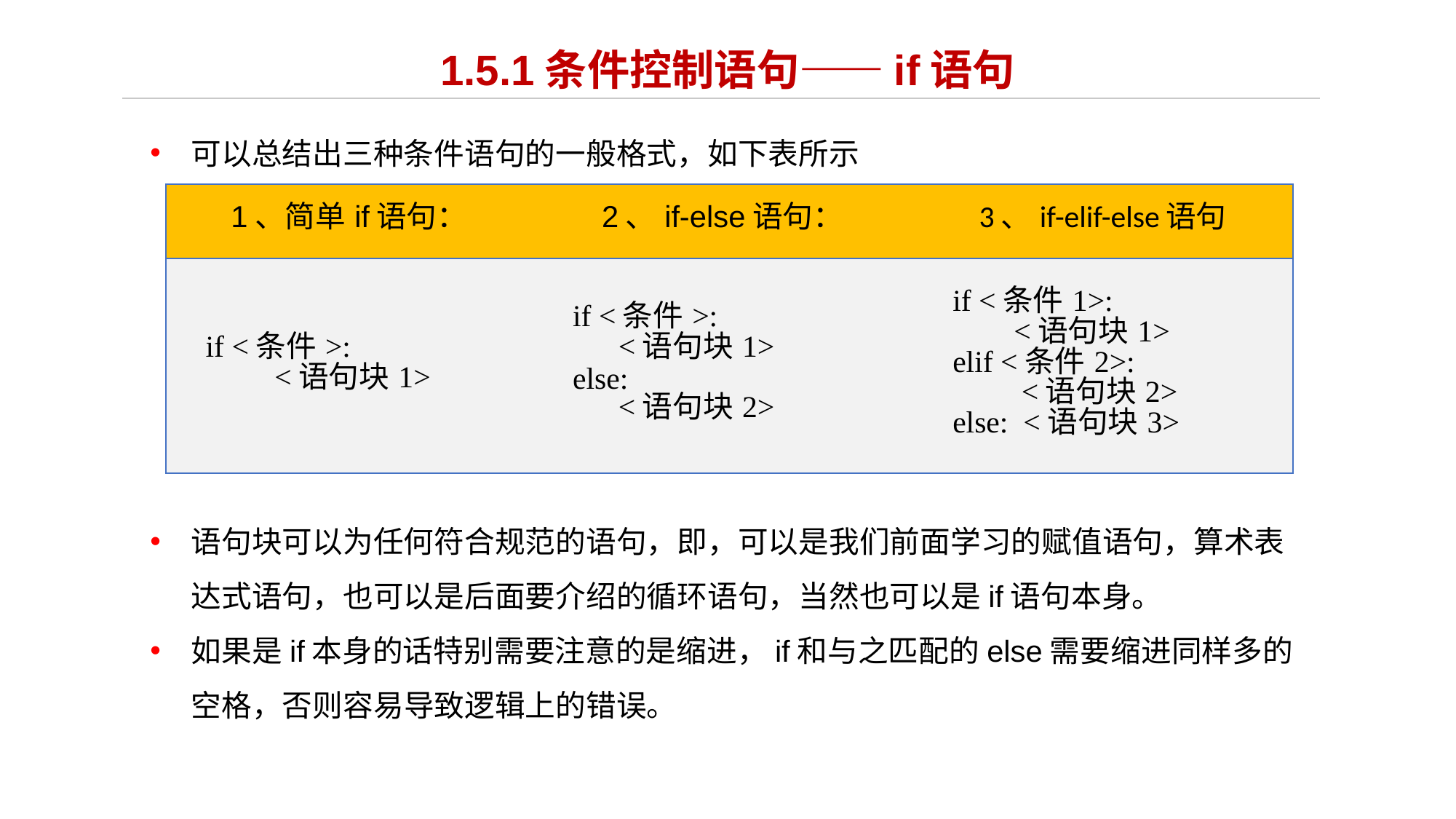

# 1.5.1条件控制语句——if语句
可以总结出三种条件语句的一般格式，如下表所示
| 1、简单if语句： | 2、if-else语句： | 3、if-elif-else语句 |
| --- | --- | --- |
| if <条件>: <语句块1> | if <条件>: <语句块1> else: <语句块2> | if <条件1>: <语句块1> elif <条件2>: <语句块2> else: <语句块3> |
语句块可以为任何符合规范的语句，即，可以是我们前面学习的赋值语句，算术表达式语句，也可以是后面要介绍的循环语句，当然也可以是if语句本身。
如果是if本身的话特别需要注意的是缩进，if和与之匹配的else需要缩进同样多的空格，否则容易导致逻辑上的错误。